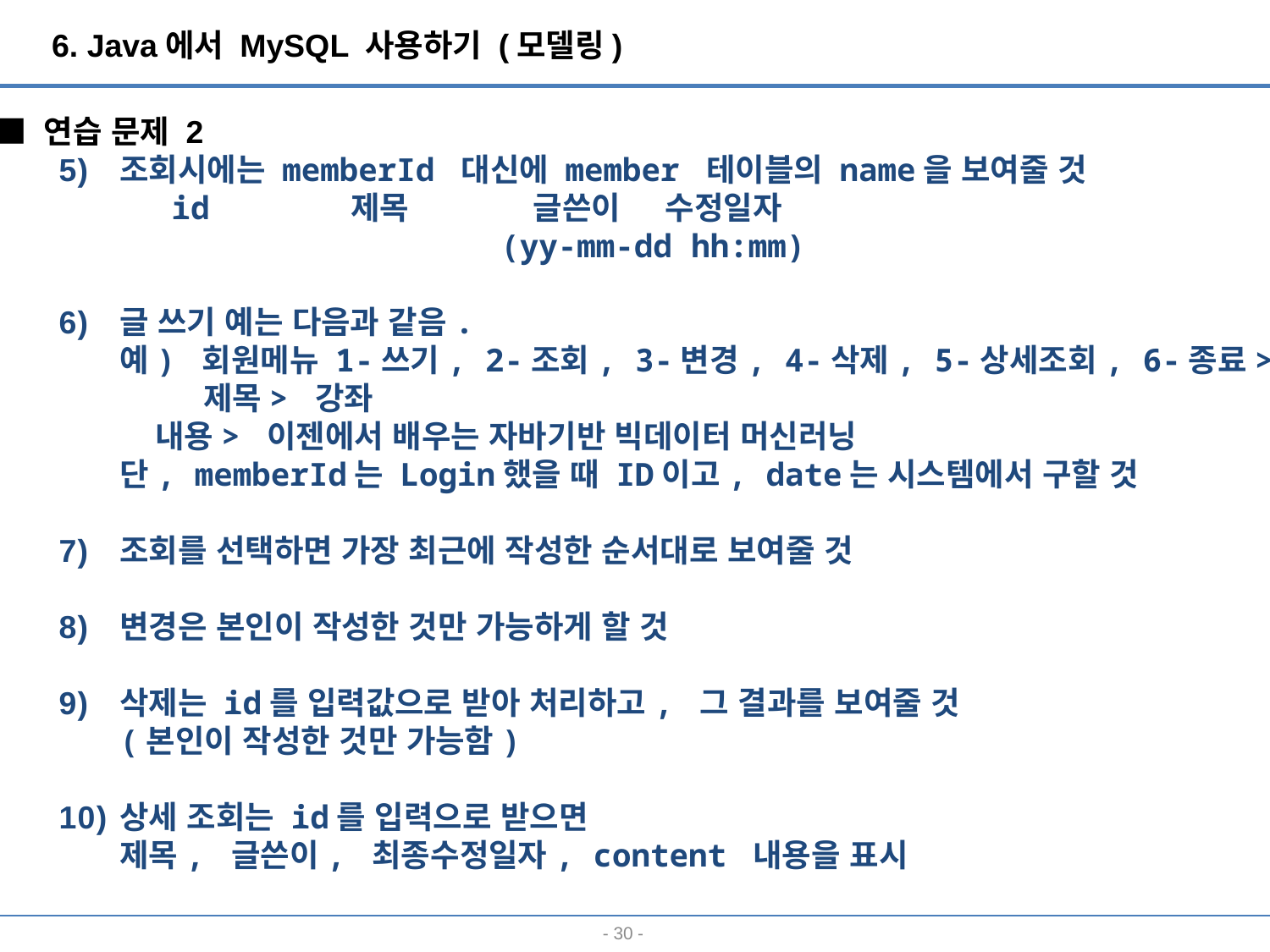

6. Java에서 MySQL 사용하기 (모델링)
■ 연습 문제 2
조회시에는 memberId 대신에 member 테이블의 name을 보여줄 것
     id       제목              글쓴이     수정일자
                                          (yy-mm-dd hh:mm)

글 쓰기 예는 다음과 같음.
예) 회원메뉴 1-쓰기, 2-조회, 3-변경, 4-삭제, 5-상세조회, 6-종료> 1
    제목> 강좌
    내용> 이젠에서 배우는 자바기반 빅데이터 머신러닝
단, memberId는 Login했을 때 ID이고, date는 시스템에서 구할 것

조회를 선택하면 가장 최근에 작성한 순서대로 보여줄 것

변경은 본인이 작성한 것만 가능하게 할 것

삭제는 id를 입력값으로 받아 처리하고, 그 결과를 보여줄 것
(본인이 작성한 것만 가능함)
상세 조회는 id를 입력으로 받으면
제목, 글쓴이, 최종수정일자, content 내용을 표시
- 30 -